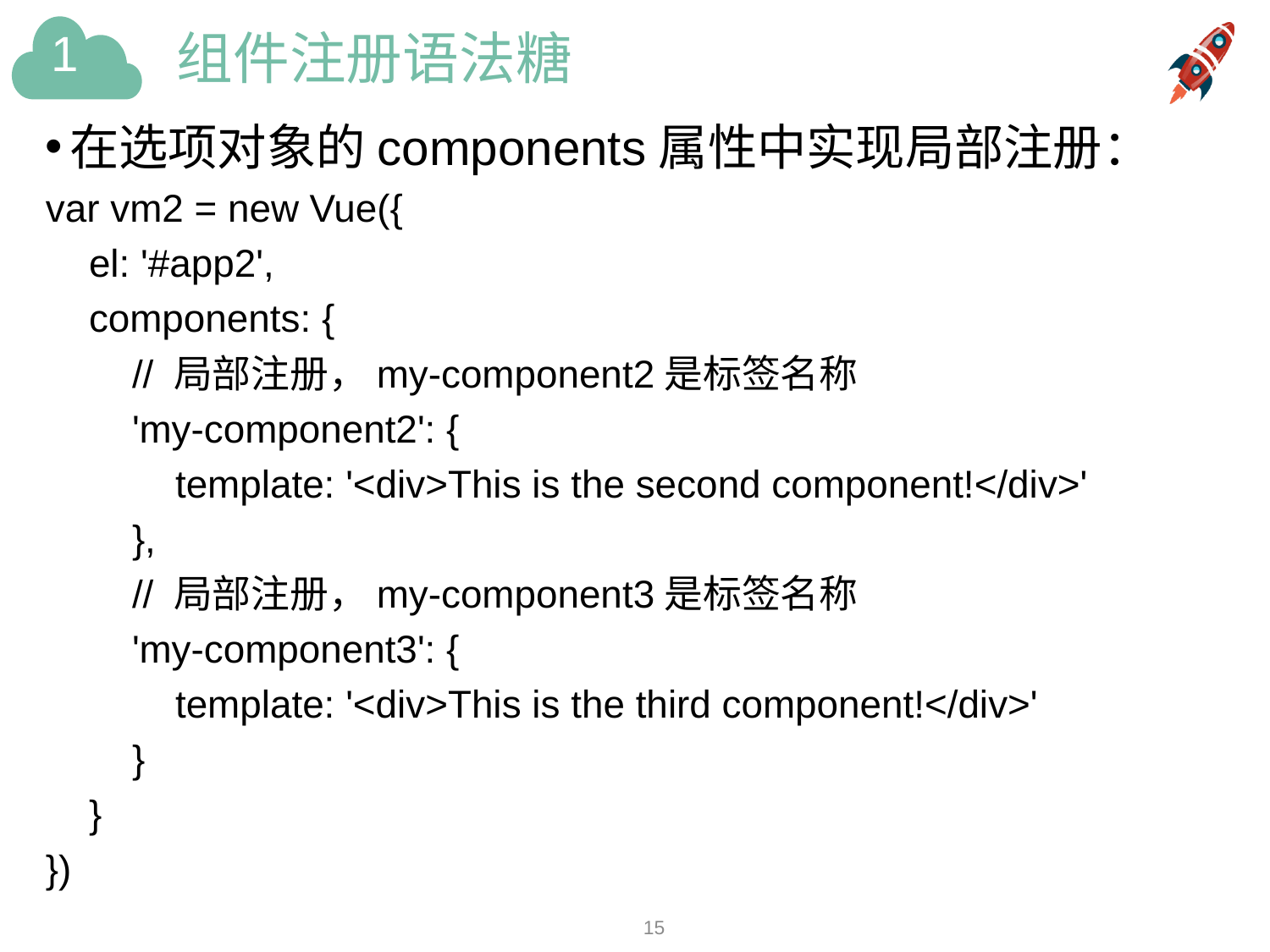

# 组件注册语法糖
在选项对象的components属性中实现局部注册：
var vm2 = new Vue({
    el: '#app2',
    components: {
        // 局部注册，my-component2是标签名称
        'my-component2': {
            template: '<div>This is the second component!</div>'
        },
        // 局部注册，my-component3是标签名称
        'my-component3': {
            template: '<div>This is the third component!</div>'
        }
    }
})
15